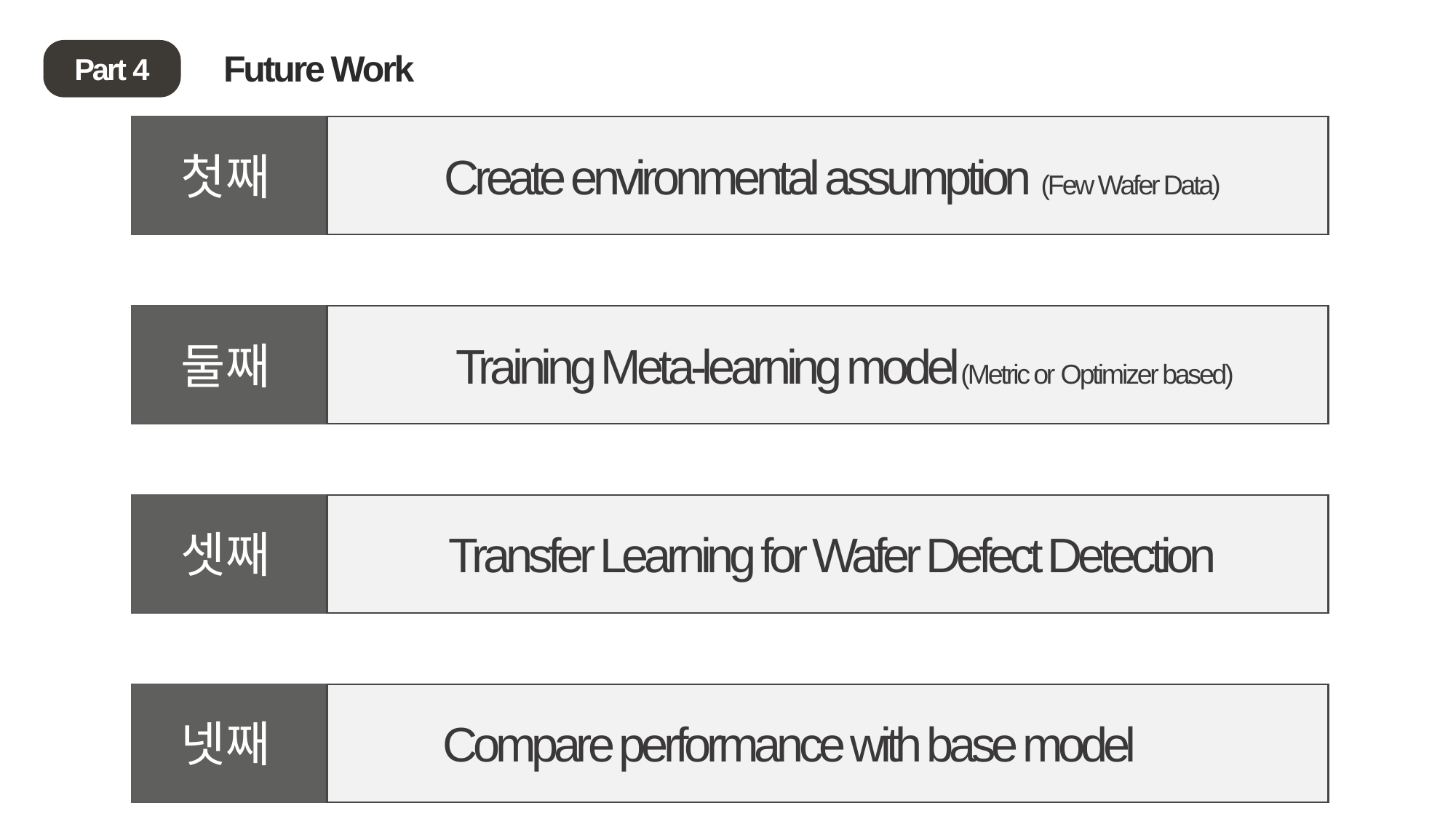

Future Work
Part 4

첫째
Create environmental assumption (Few Wafer Data)

둘째
Training Meta-learning model(Metric or Optimizer based)

셋째
Transfer Learning for Wafer Defect Detection

넷째
Compare performance with base model